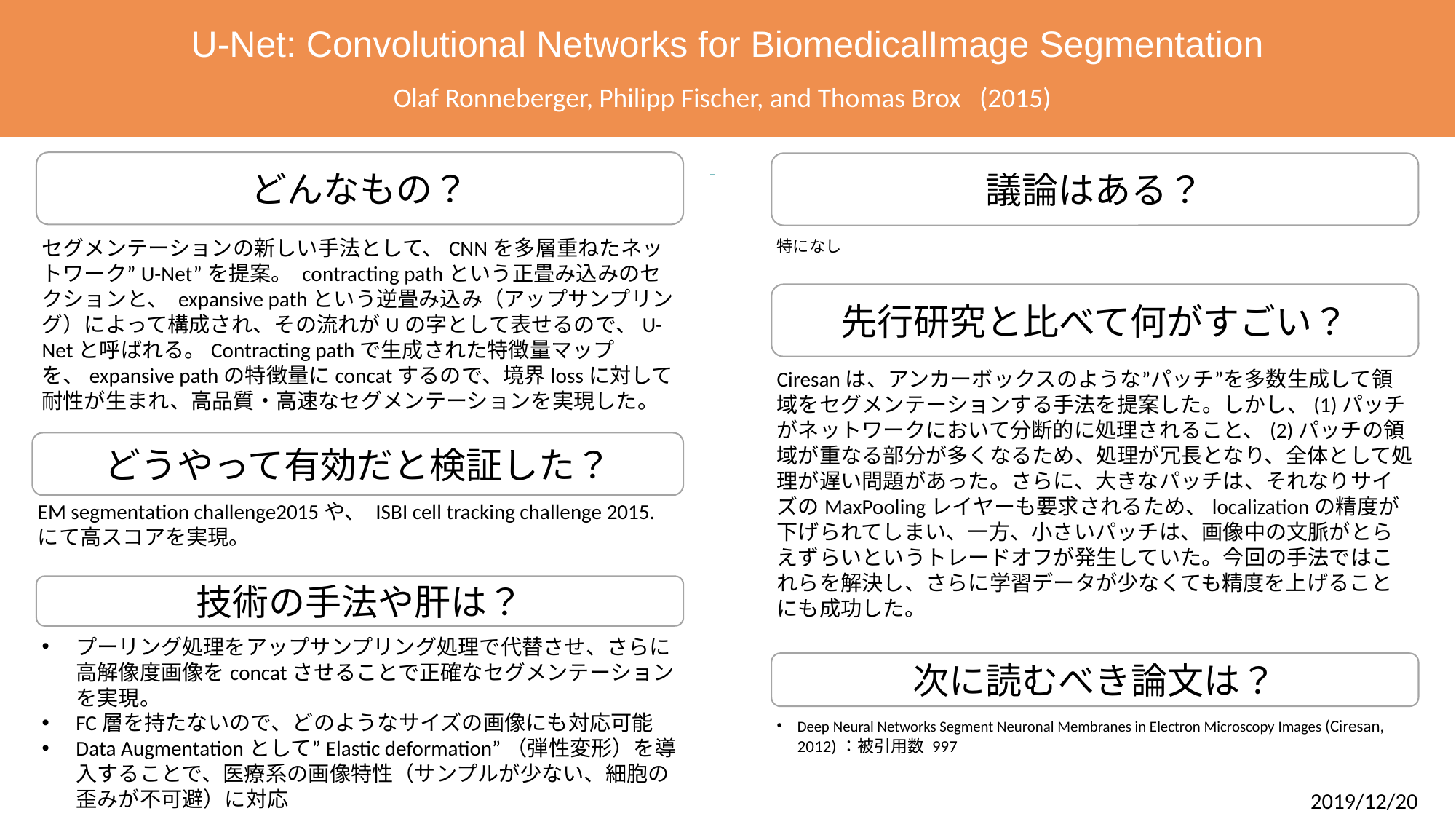

U-Net: Convolutional Networks for BiomedicalImage Segmentation
Olaf Ronneberger, Philipp Fischer, and Thomas Brox   (2015)

どんなもの？

議論はある？
セグメンテーションの新しい手法として、CNNを多層重ねたネットワーク”U-Net”を提案。 contracting pathという正畳み込みのセクションと、 expansive pathという逆畳み込み（アップサンプリング）によって構成され、その流れがUの字として表せるので、U-Netと呼ばれる。Contracting pathで生成された特徴量マップを、expansive pathの特徴量にconcatするので、境界lossに対して耐性が生まれ、高品質・高速なセグメンテーションを実現した。
特になし

先行研究と比べて何がすごい？
Ciresanは、アンカーボックスのような”パッチ”を多数生成して領域をセグメンテーションする手法を提案した。しかし、(1)パッチがネットワークにおいて分断的に処理されること、(2)パッチの領域が重なる部分が多くなるため、処理が冗長となり、全体として処理が遅い問題があった。さらに、大きなパッチは、それなりサイズのMaxPoolingレイヤーも要求されるため、localizationの精度が下げられてしまい、一方、小さいパッチは、画像中の文脈がとらえずらいというトレードオフが発生していた。今回の手法ではこれらを解決し、さらに学習データが少なくても精度を上げることにも成功した。

どうやって有効だと検証した？
EM segmentation challenge2015や、 ISBI cell tracking challenge 2015.
にて高スコアを実現。

技術の手法や肝は？
プーリング処理をアップサンプリング処理で代替させ、さらに高解像度画像をconcatさせることで正確なセグメンテーションを実現。
FC層を持たないので、どのようなサイズの画像にも対応可能
Data Augmentationとして”Elastic deformation”（弾性変形）を導入することで、医療系の画像特性（サンプルが少ない、細胞の歪みが不可避）に対応

次に読むべき論文は？
Deep Neural Networks Segment Neuronal Membranes in Electron Microscopy Images (Ciresan, 2012)：被引用数 997
2019/12/20